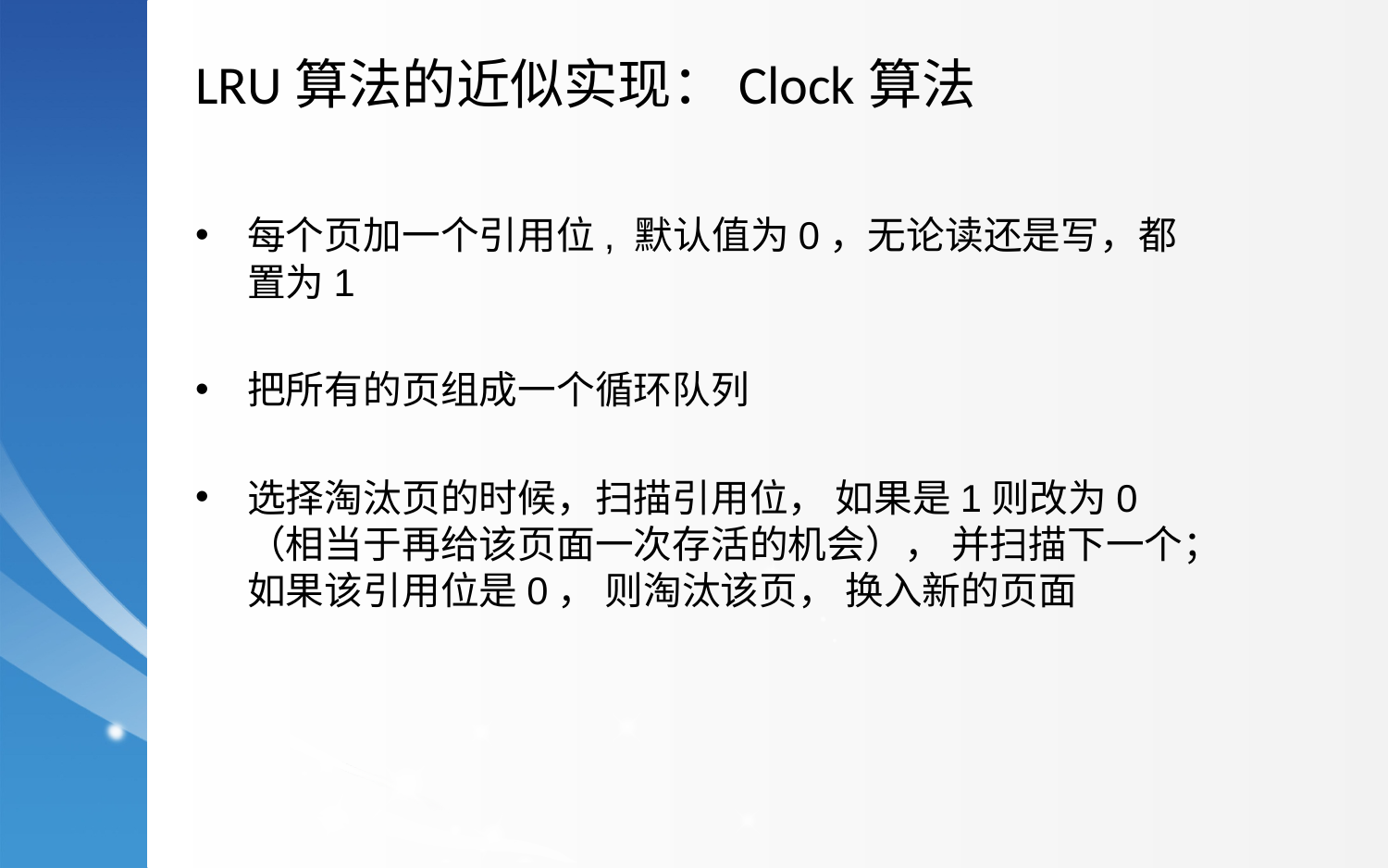

LRU算法的近似实现：Clock算法
每个页加一个引用位, 默认值为0，无论读还是写，都置为1

把所有的页组成一个循环队列

选择淘汰页的时候，扫描引用位， 如果是1则改为0（相当于再给该页面一次存活的机会）， 并扫描下一个；如果该引用位是0， 则淘汰该页， 换入新的页面